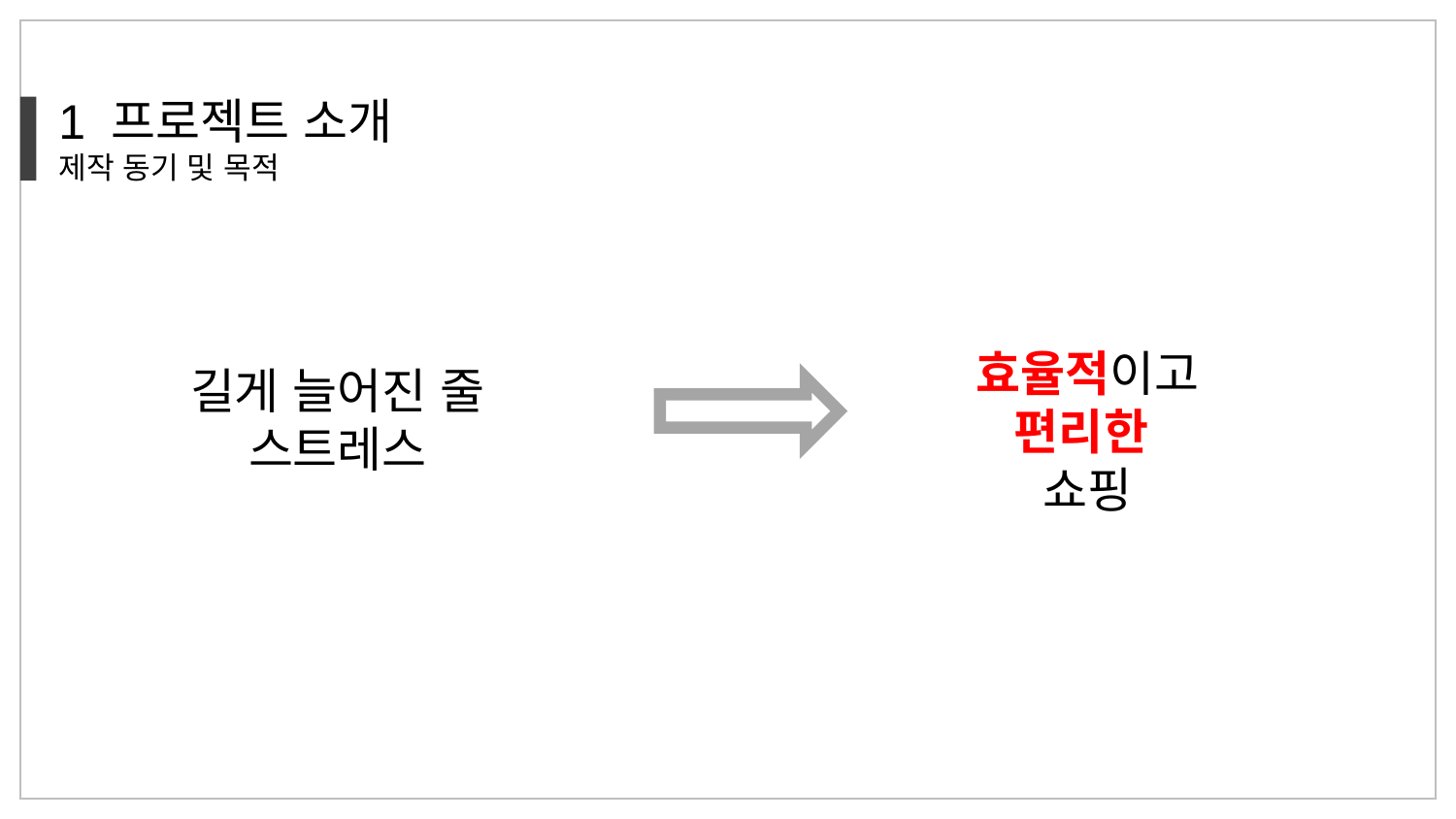

1 프로젝트 소개
제작 동기 및 목적

효율적이고
편리한
쇼핑
길게 늘어진 줄
스트레스